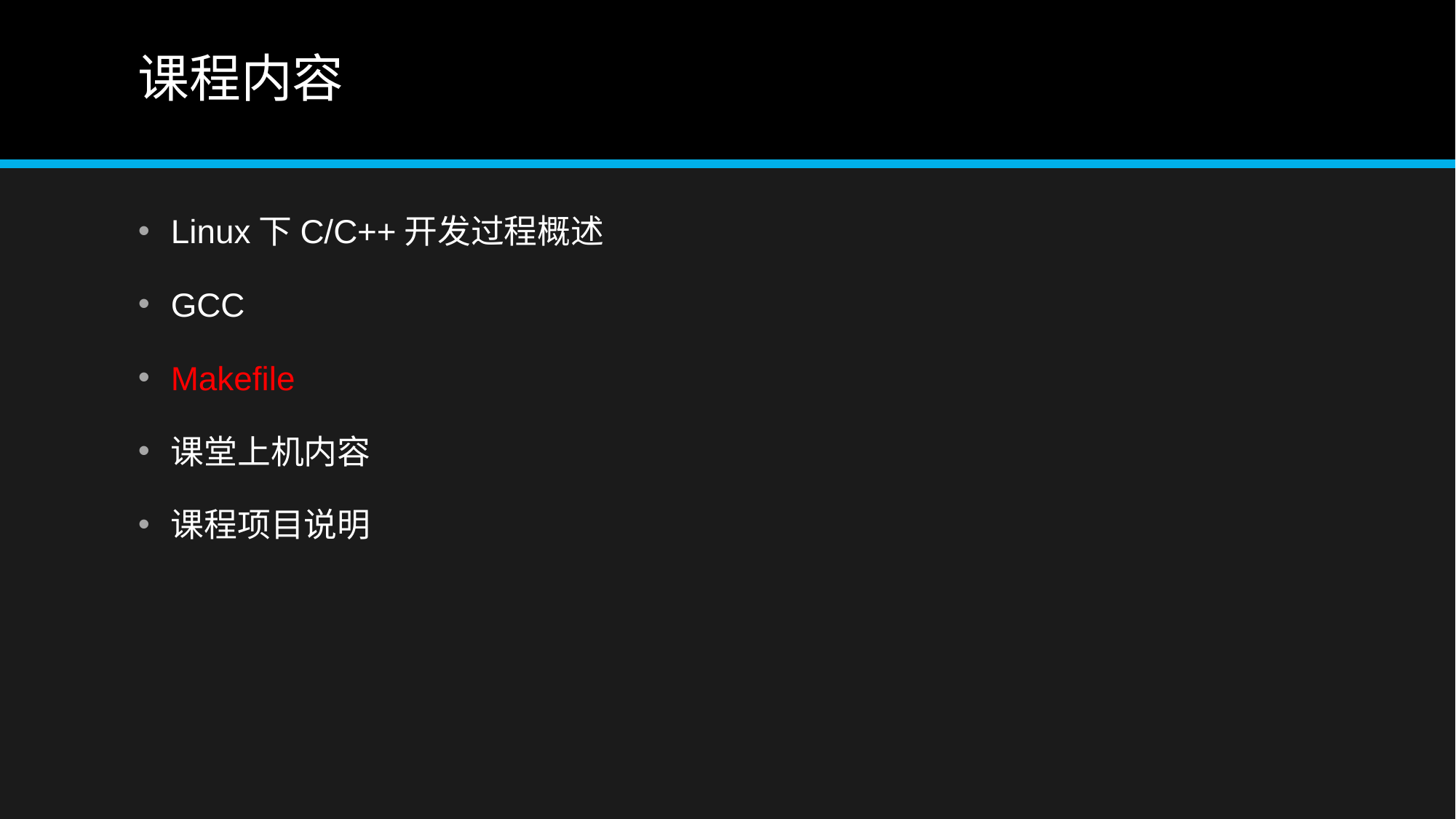

# 课程内容
Linux下C/C++开发过程概述
GCC
Makefile
课堂上机内容
课程项目说明